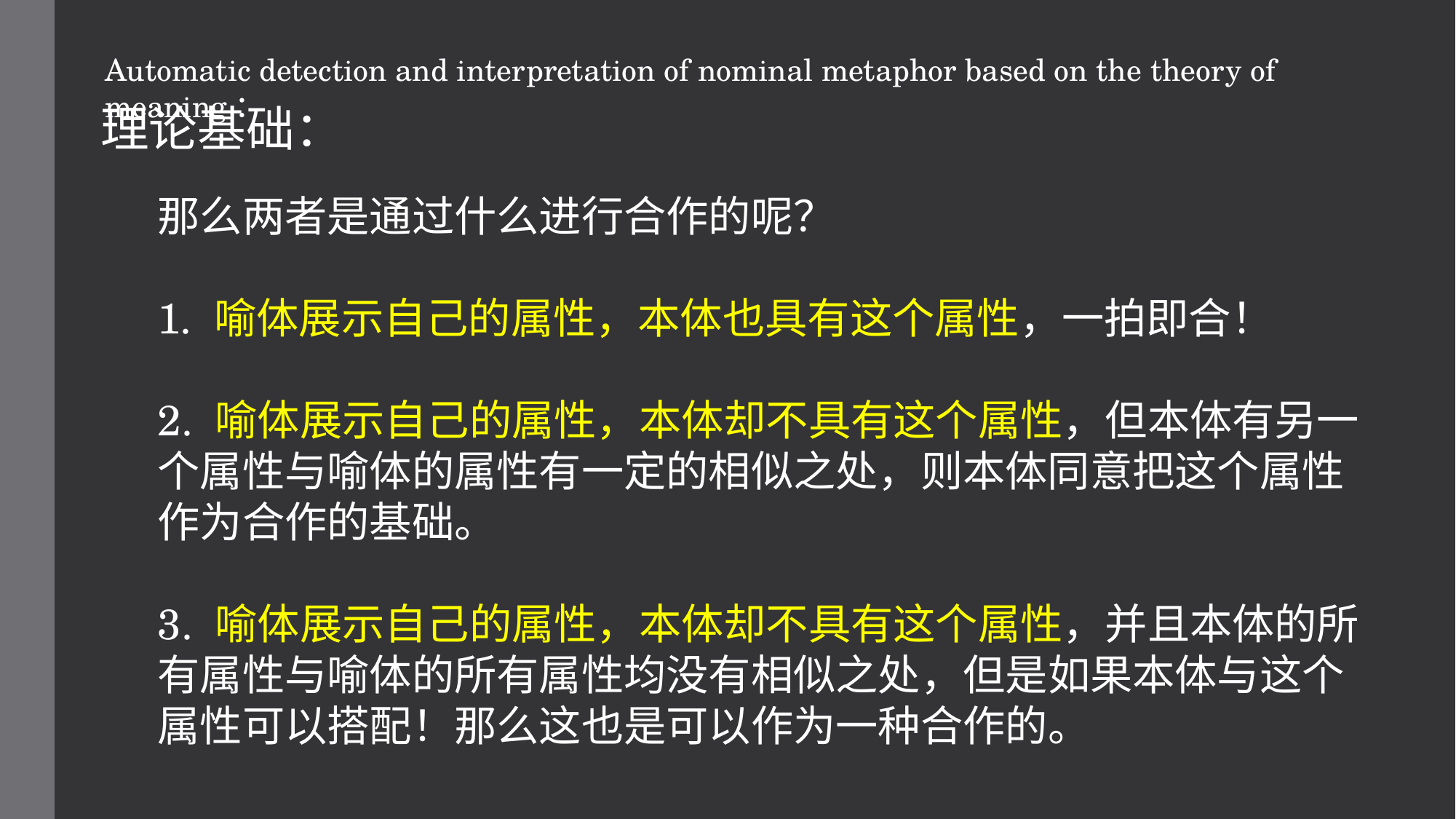

Automatic detection and interpretation of nominal metaphor based on the theory of meaning：
理论基础：
那么两者是通过什么进行合作的呢？

1. 喻体展示自己的属性，本体也具有这个属性，一拍即合！

2. 喻体展示自己的属性，本体却不具有这个属性，但本体有另一个属性与喻体的属性有一定的相似之处，则本体同意把这个属性作为合作的基础。

3. 喻体展示自己的属性，本体却不具有这个属性，并且本体的所有属性与喻体的所有属性均没有相似之处，但是如果本体与这个属性可以搭配！那么这也是可以作为一种合作的。